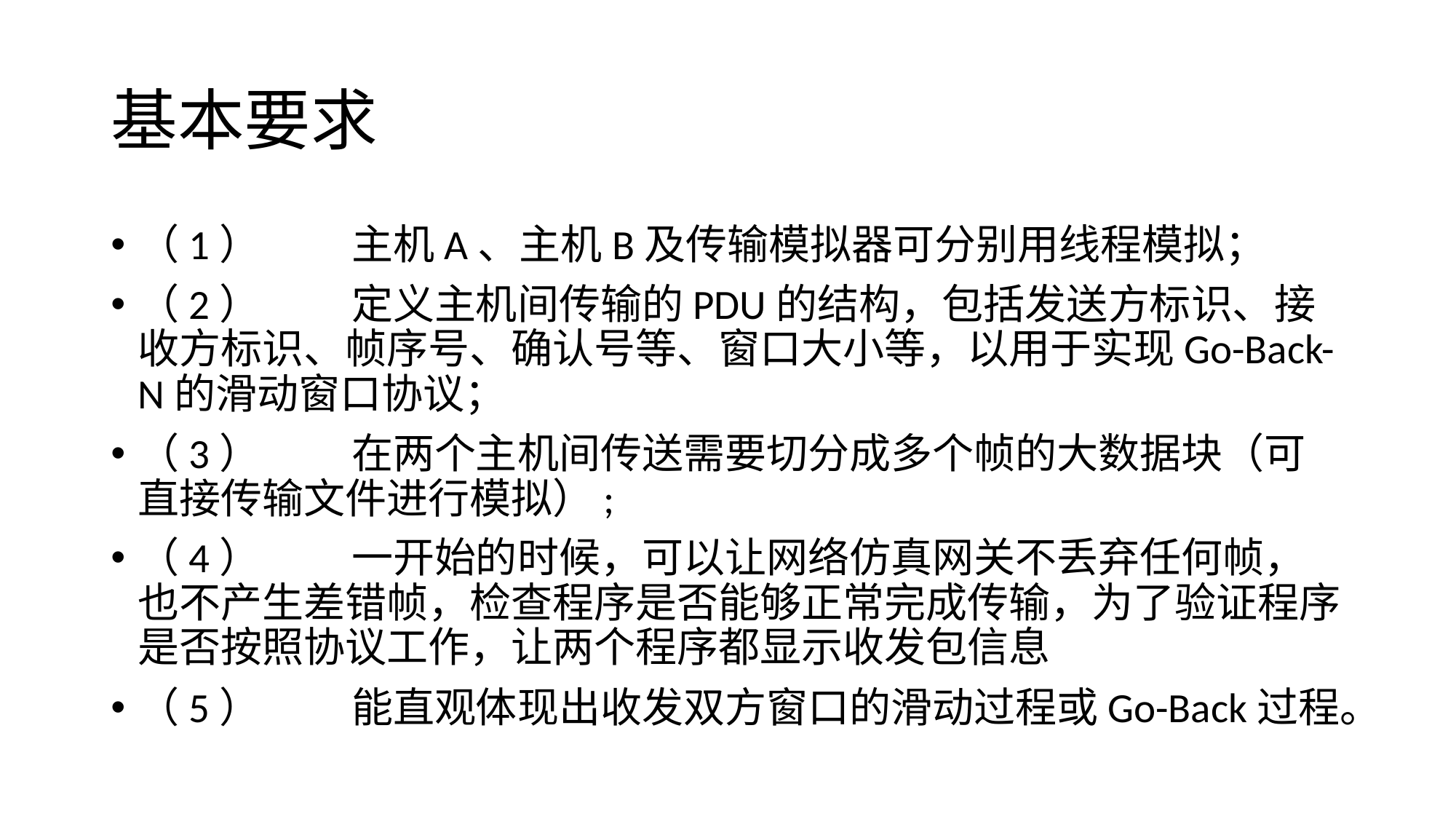

# 基本要求
（1）	主机A、主机B及传输模拟器可分别用线程模拟；
（2）	定义主机间传输的PDU的结构，包括发送方标识、接收方标识、帧序号、确认号等、窗口大小等，以用于实现Go-Back-N的滑动窗口协议；
（3）	在两个主机间传送需要切分成多个帧的大数据块（可直接传输文件进行模拟）;
（4）	一开始的时候，可以让网络仿真网关不丢弃任何帧，也不产生差错帧，检查程序是否能够正常完成传输，为了验证程序是否按照协议工作，让两个程序都显示收发包信息
（5）	能直观体现出收发双方窗口的滑动过程或Go-Back过程。